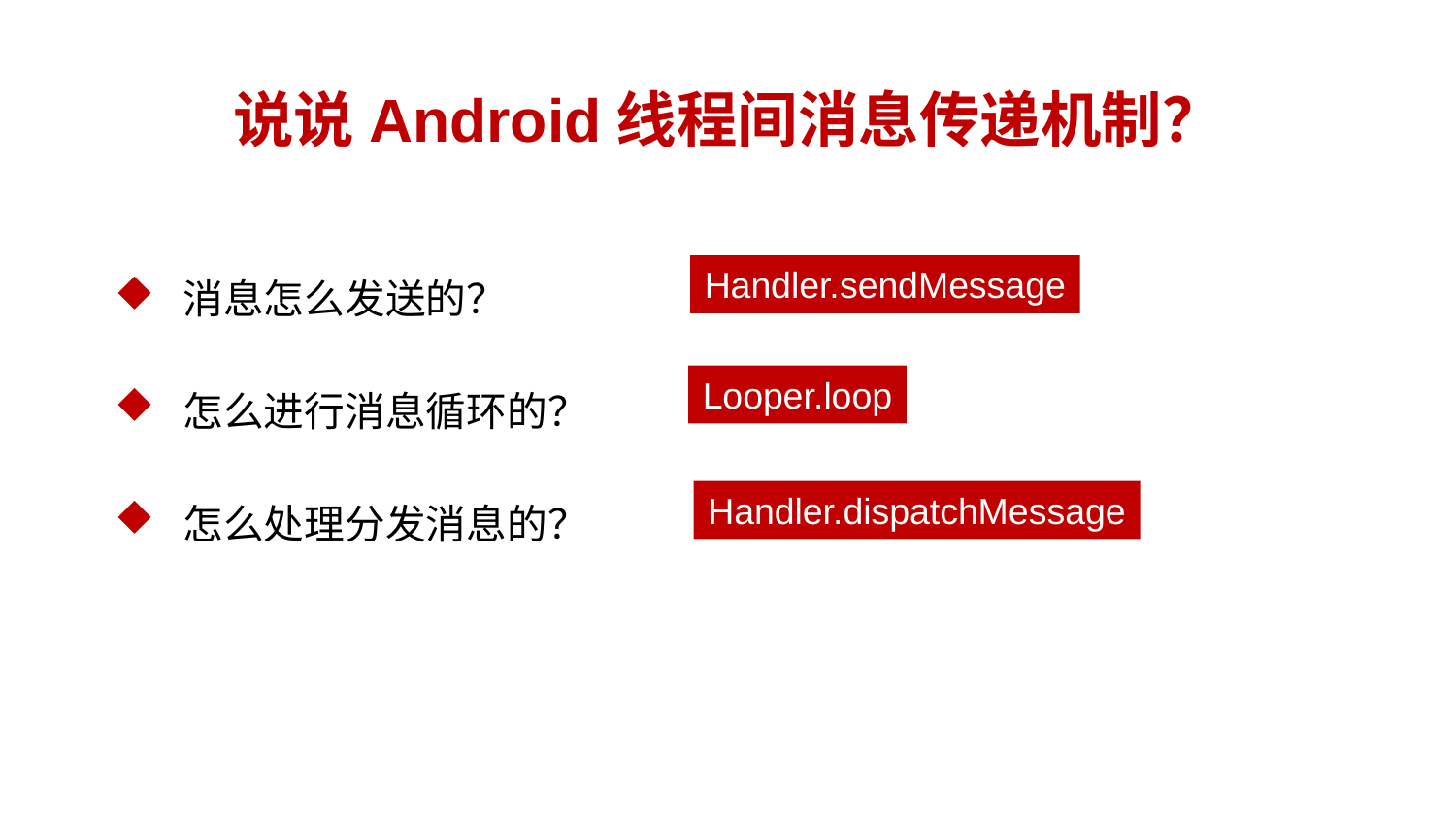

# 说说Android线程间消息传递机制？
  消息怎么发送的？
  怎么进行消息循环的？
  怎么处理分发消息的？
Handler.sendMessage
Looper.loop
Handler.dispatchMessage